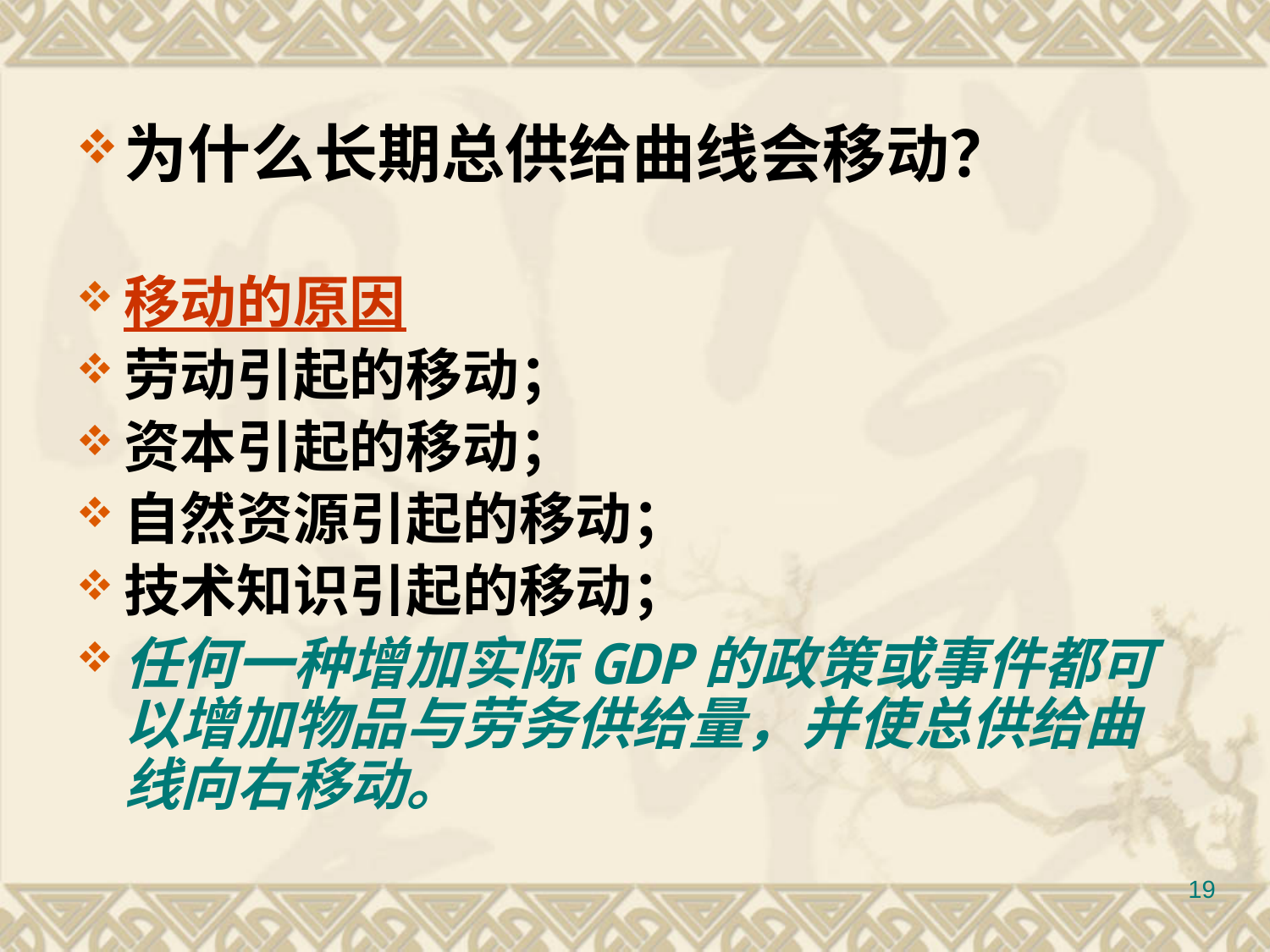

#
为什么长期总供给曲线会移动？

移动的原因
劳动引起的移动；
资本引起的移动；
自然资源引起的移动；
技术知识引起的移动；
任何一种增加实际GDP的政策或事件都可以增加物品与劳务供给量，并使总供给曲线向右移动。

19